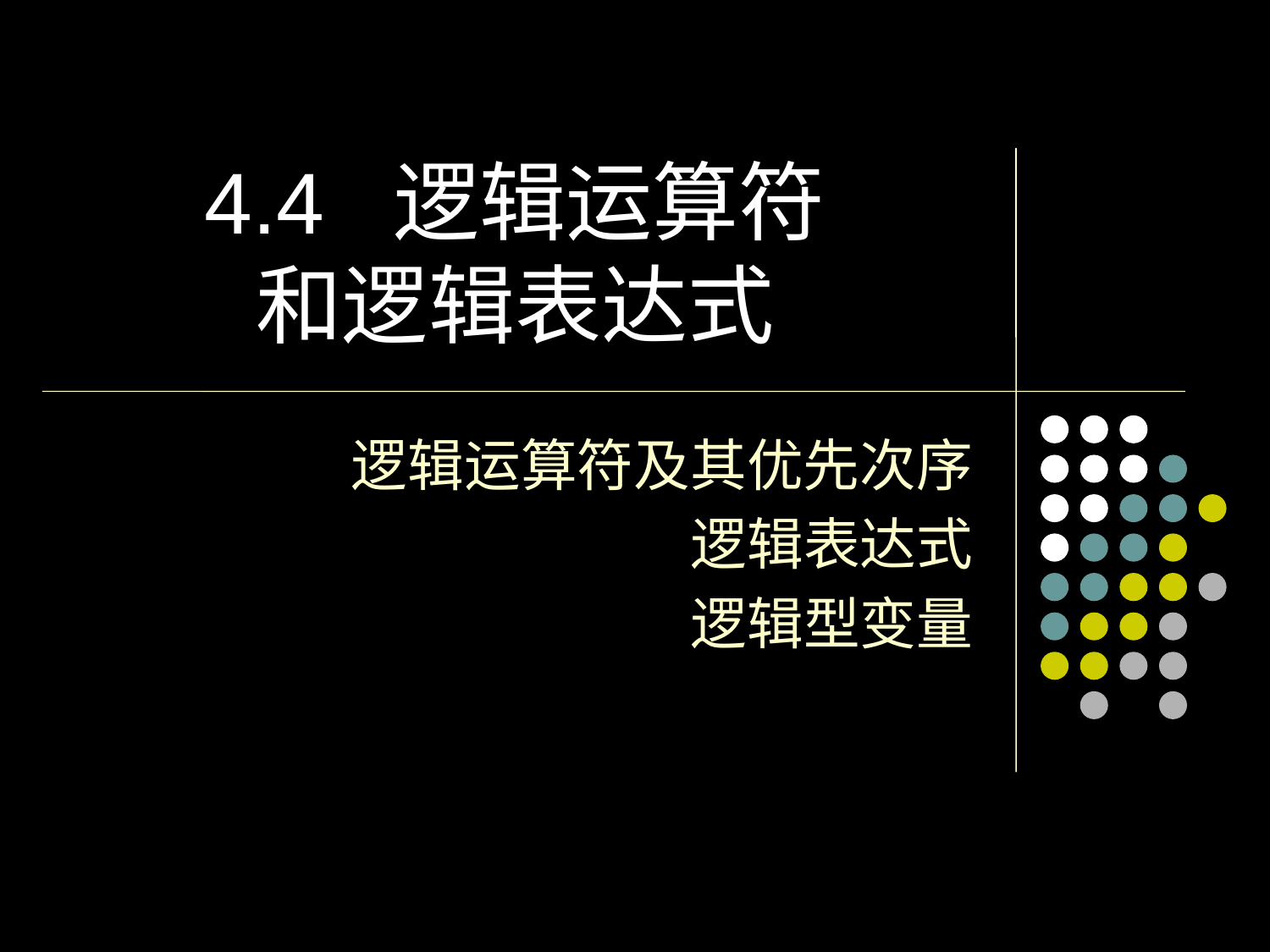

# 4.4  逻辑运算符 和逻辑表达式
逻辑运算符及其优先次序
逻辑表达式
逻辑型变量